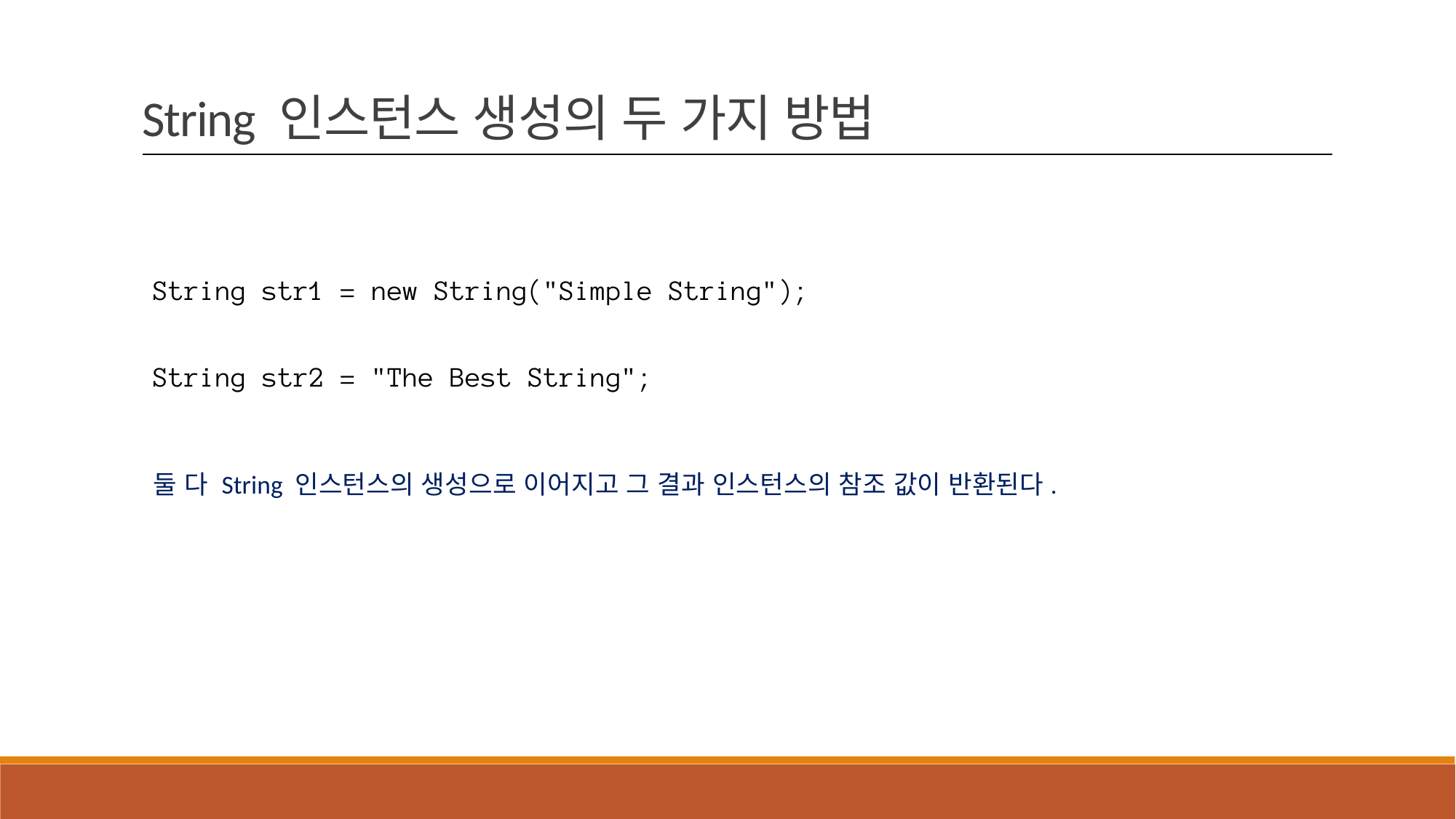

String 인스턴스 생성의 두 가지 방법
String str1 = new String("Simple String");
String str2 = "The Best String";
둘 다 String 인스턴스의 생성으로 이어지고 그 결과 인스턴스의 참조 값이 반환된다.